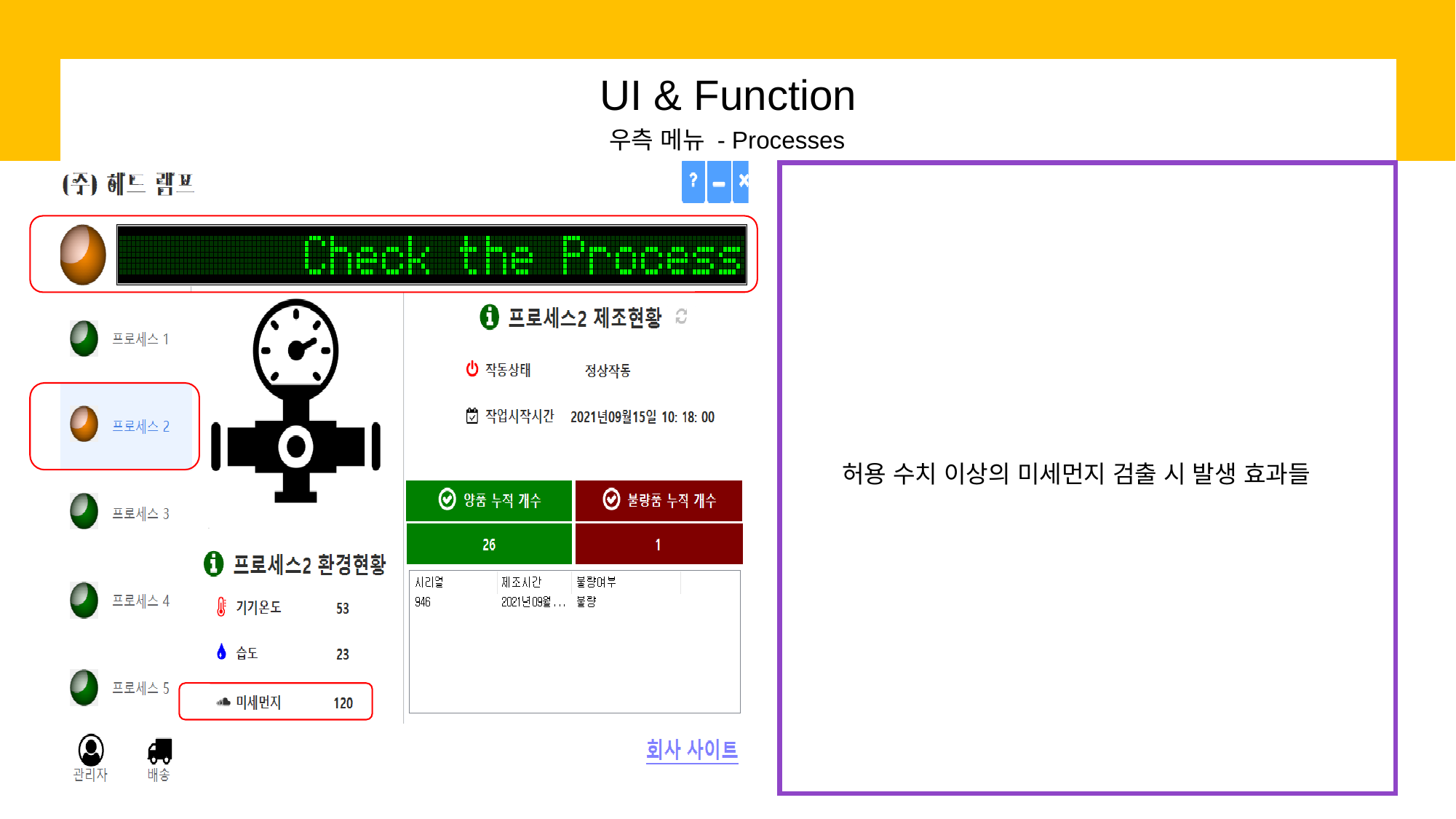

UI & Function
우측 메뉴 - Processes

허용 수치 이상의 미세먼지 검출 시 발생 효과들